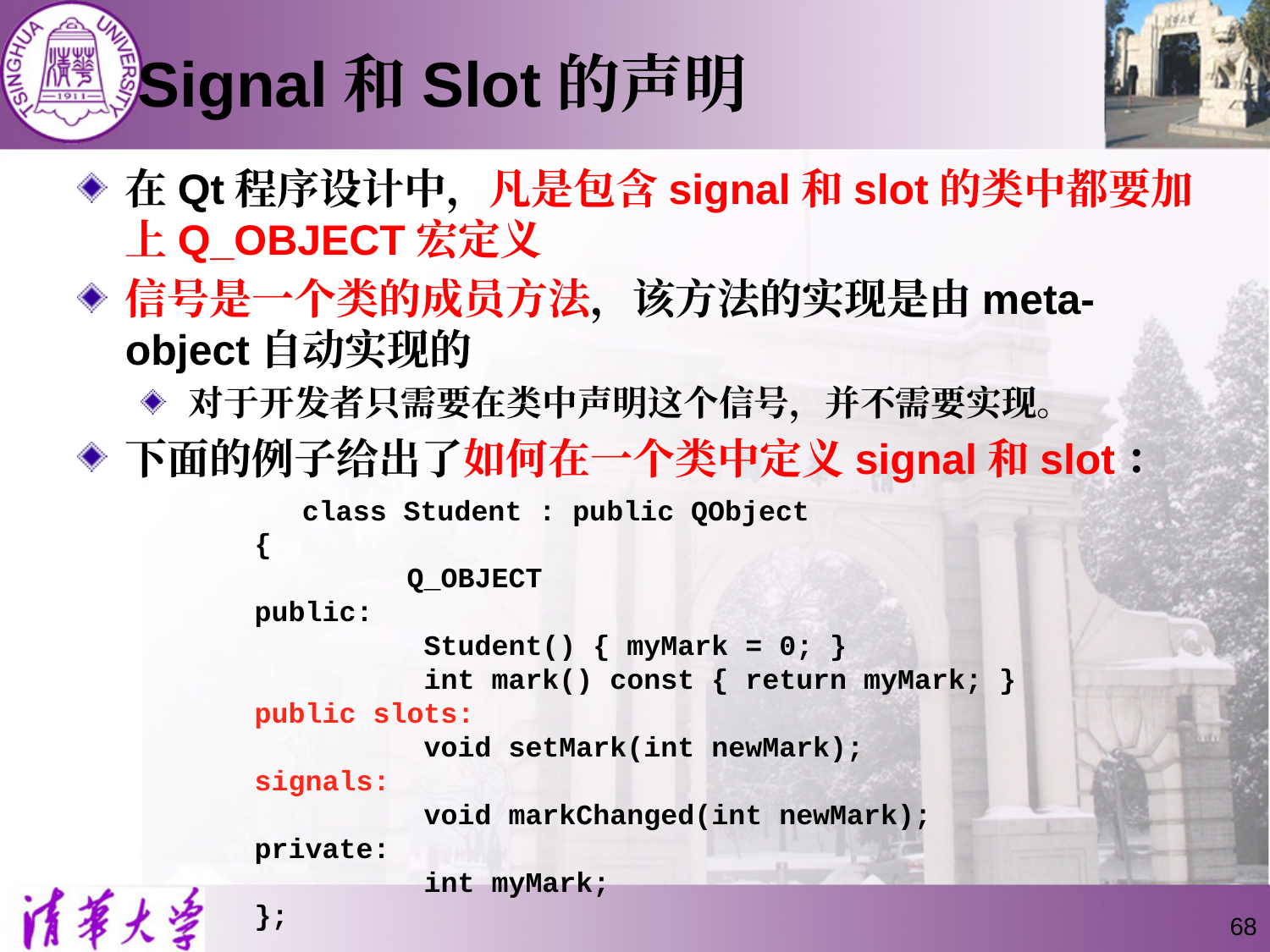

# Signal和Slot的声明
在Qt程序设计中，凡是包含signal和slot的类中都要加上Q_OBJECT宏定义
信号是一个类的成员方法，该方法的实现是由meta-object自动实现的
对于开发者只需要在类中声明这个信号，并不需要实现。
下面的例子给出了如何在一个类中定义signal和slot：
		class Student : public QObject
{
         Q_OBJECT
public:
          Student() { myMark = 0; }
          int mark() const { return myMark; }
public slots:
          void setMark(int newMark);
signals:
          void markChanged(int newMark);
private:
          int myMark;
};
68